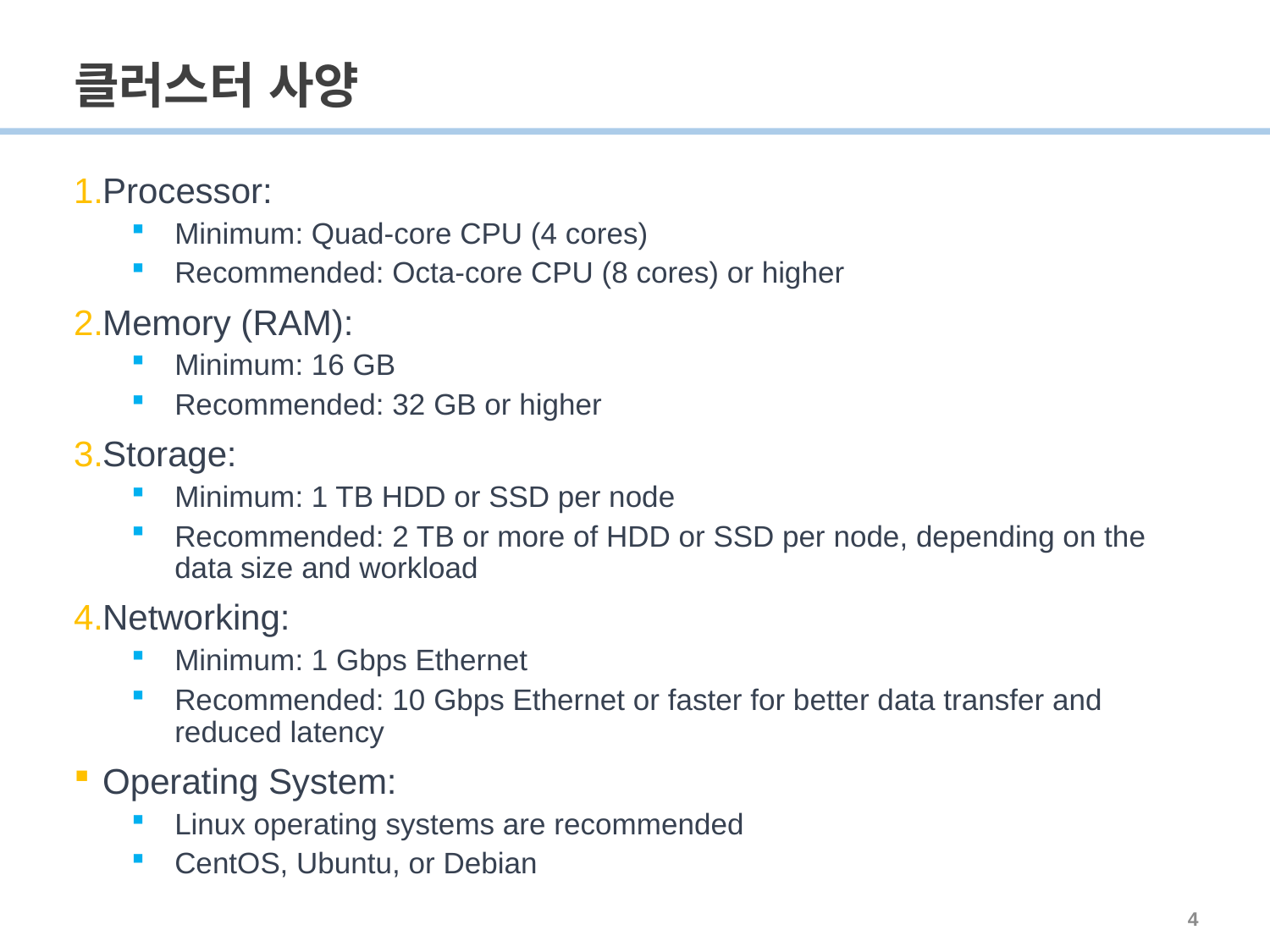

# 클러스터 사양
Processor:
Minimum: Quad-core CPU (4 cores)
Recommended: Octa-core CPU (8 cores) or higher
Memory (RAM):
Minimum: 16 GB
Recommended: 32 GB or higher
Storage:
Minimum: 1 TB HDD or SSD per node
Recommended: 2 TB or more of HDD or SSD per node, depending on the data size and workload
Networking:
Minimum: 1 Gbps Ethernet
Recommended: 10 Gbps Ethernet or faster for better data transfer and reduced latency
Operating System:
Linux operating systems are recommended
CentOS, Ubuntu, or Debian
4